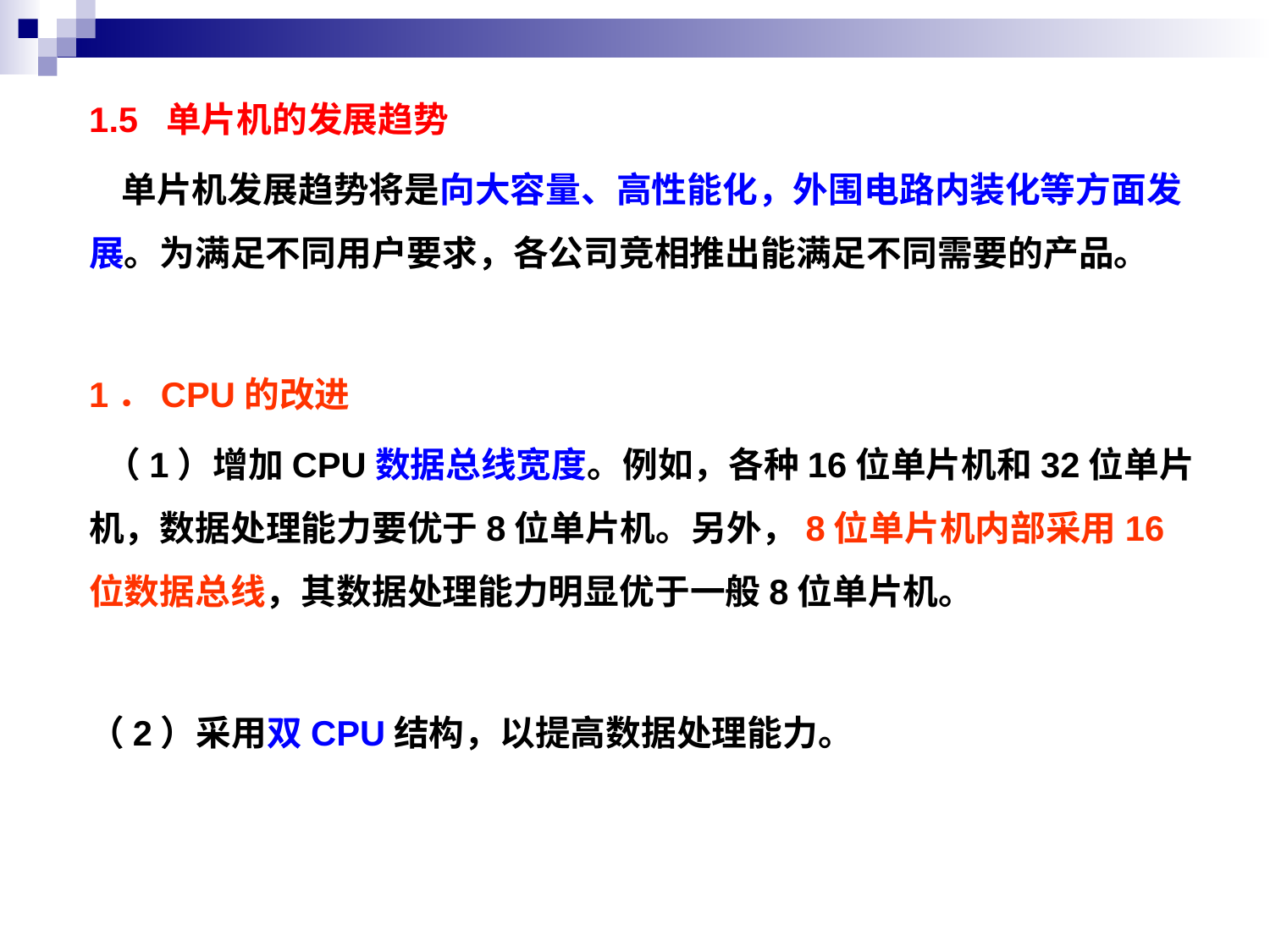

# 1.5  单片机的发展趋势
   单片机发展趋势将是向大容量、高性能化，外围电路内装化等方面发展。为满足不同用户要求，各公司竞相推出能满足不同需要的产品。

1．CPU的改进
 （1）增加CPU数据总线宽度。例如，各种16位单片机和32位单片机，数据处理能力要优于8位单片机。另外，8位单片机内部采用16位数据总线，其数据处理能力明显优于一般8位单片机。

（2）采用双CPU结构，以提高数据处理能力。

17